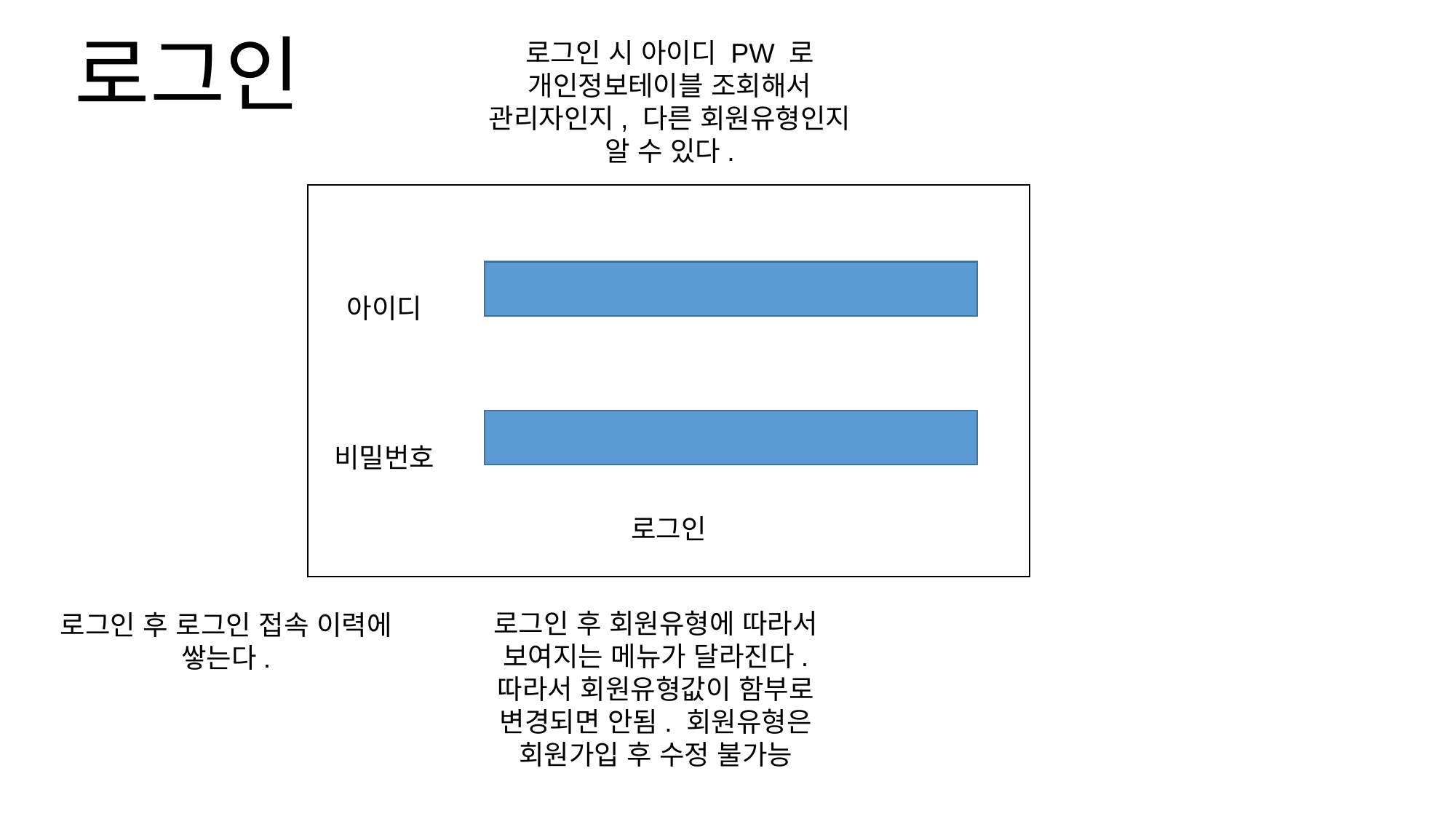

로그인
로그인 시 아이디 PW 로 개인정보테이블 조회해서 관리자인지, 다른 회원유형인지 알 수 있다.

아이디

비밀번호
로그인
로그인 후 회원유형에 따라서 보여지는 메뉴가 달라진다. 따라서 회원유형값이 함부로 변경되면 안됨. 회원유형은 회원가입 후 수정 불가능

로그인 후 로그인 접속 이력에 쌓는다.